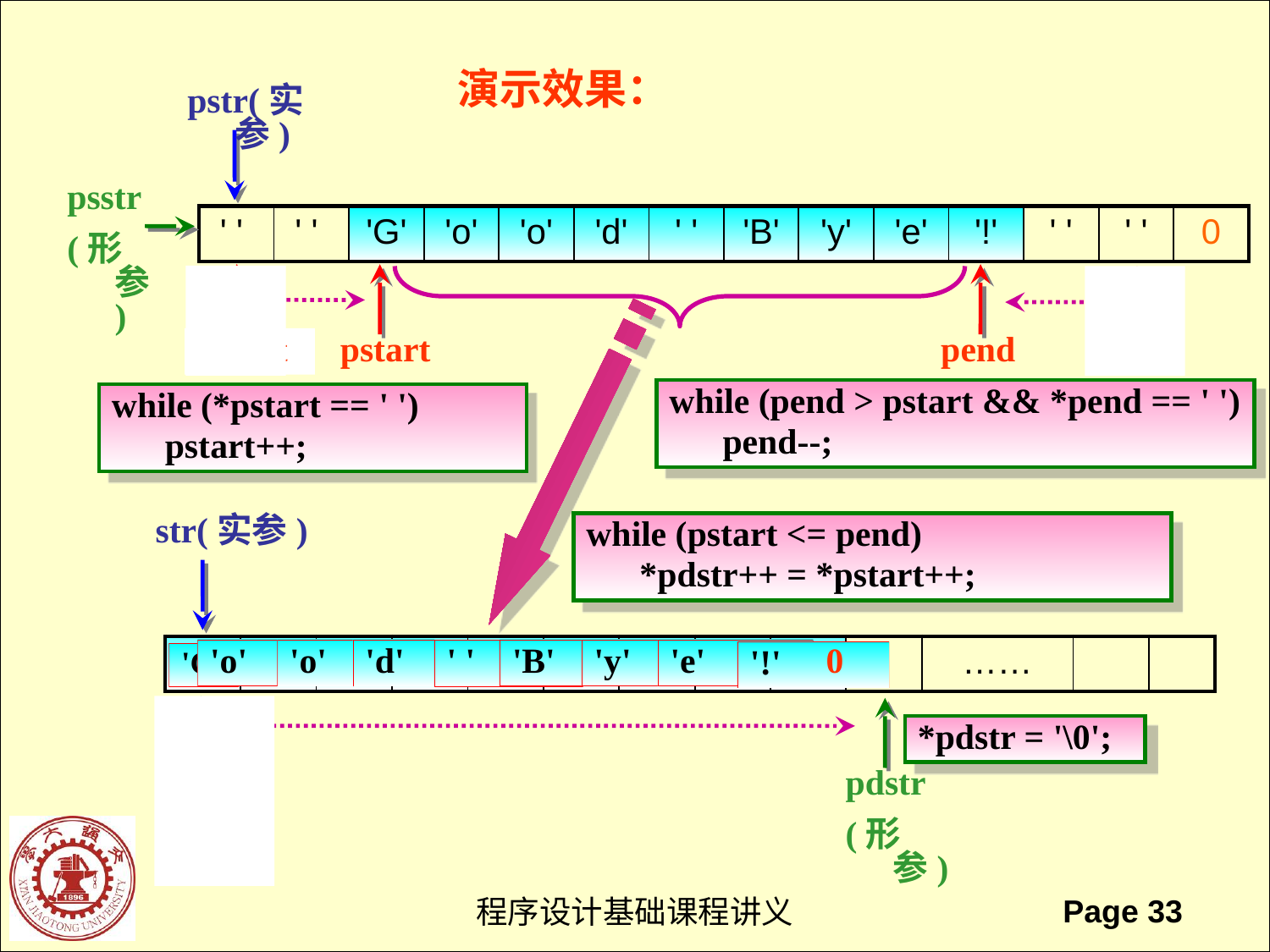

演示效果：
pstr(实参)

psstr
(形参)

| ' ' | ' ' | 'G' | 'o' | 'o' | 'd' | ' ' | 'B' | 'y' | 'e' | '!' | ' ' | ' ' | 0 |
| --- | --- | --- | --- | --- | --- | --- | --- | --- | --- | --- | --- | --- | --- |

pstart

pstart

pend

pend

while (pend > pstart && *pend == ' ')
      pend--;
while (*pstart == ' ')
      pstart++;
str(实参)

while (pstart <= pend)
      *pdstr++ = *pstart++;
|  |  |  |  |  |  |  |  |  |  | …… |  |  |
| --- | --- | --- | --- | --- | --- | --- | --- | --- | --- | --- | --- | --- |
'o'
'B'
'y'
'e'
0
'o'
'd'
' '
'!'
'G'

pdstr
(形参)

pdstr
(形参)
*pdstr = '\0';